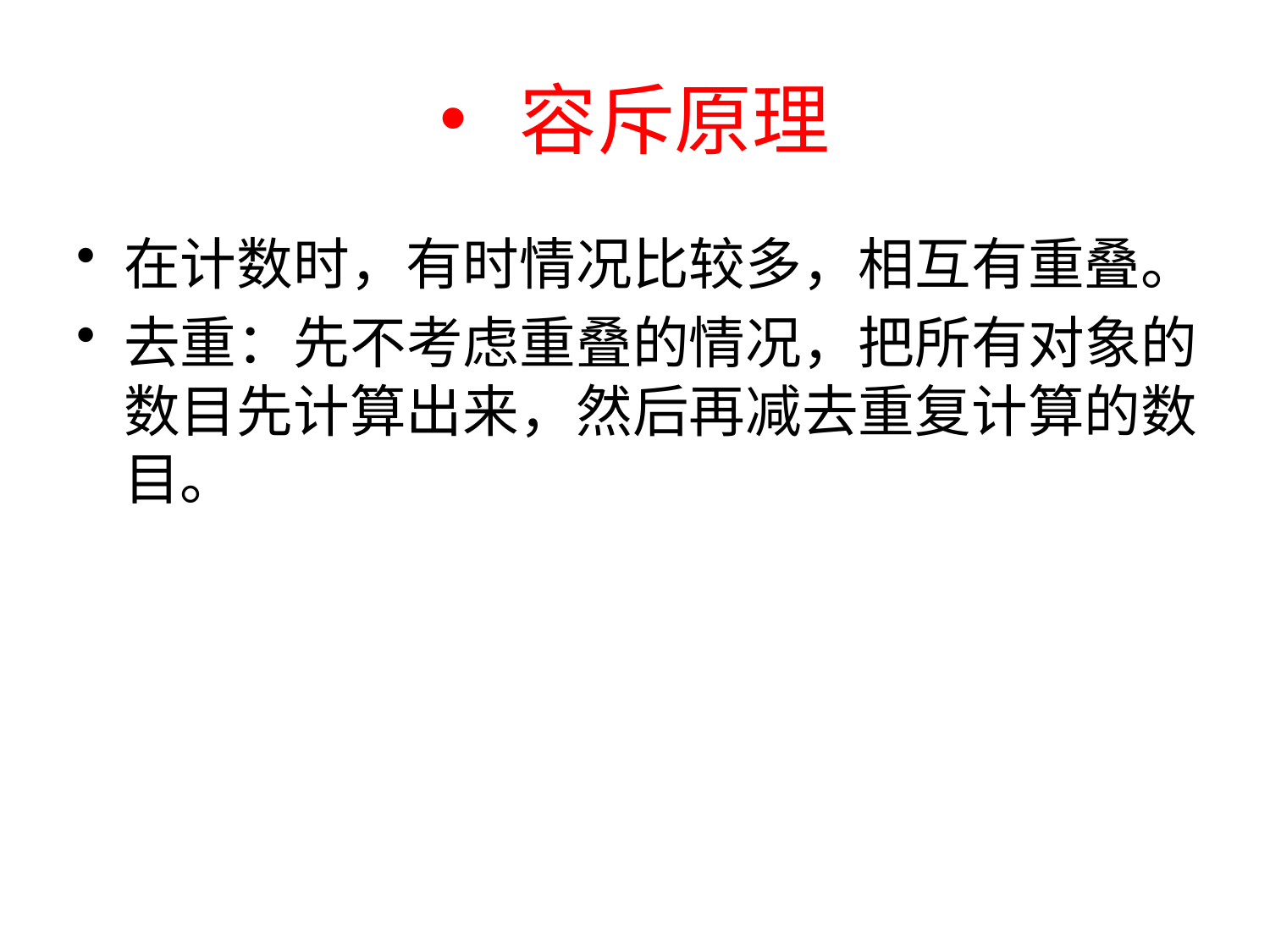

# 容斥原理
在计数时，有时情况比较多，相互有重叠。
去重：先不考虑重叠的情况，把所有对象的数目先计算出来，然后再减去重复计算的数目。